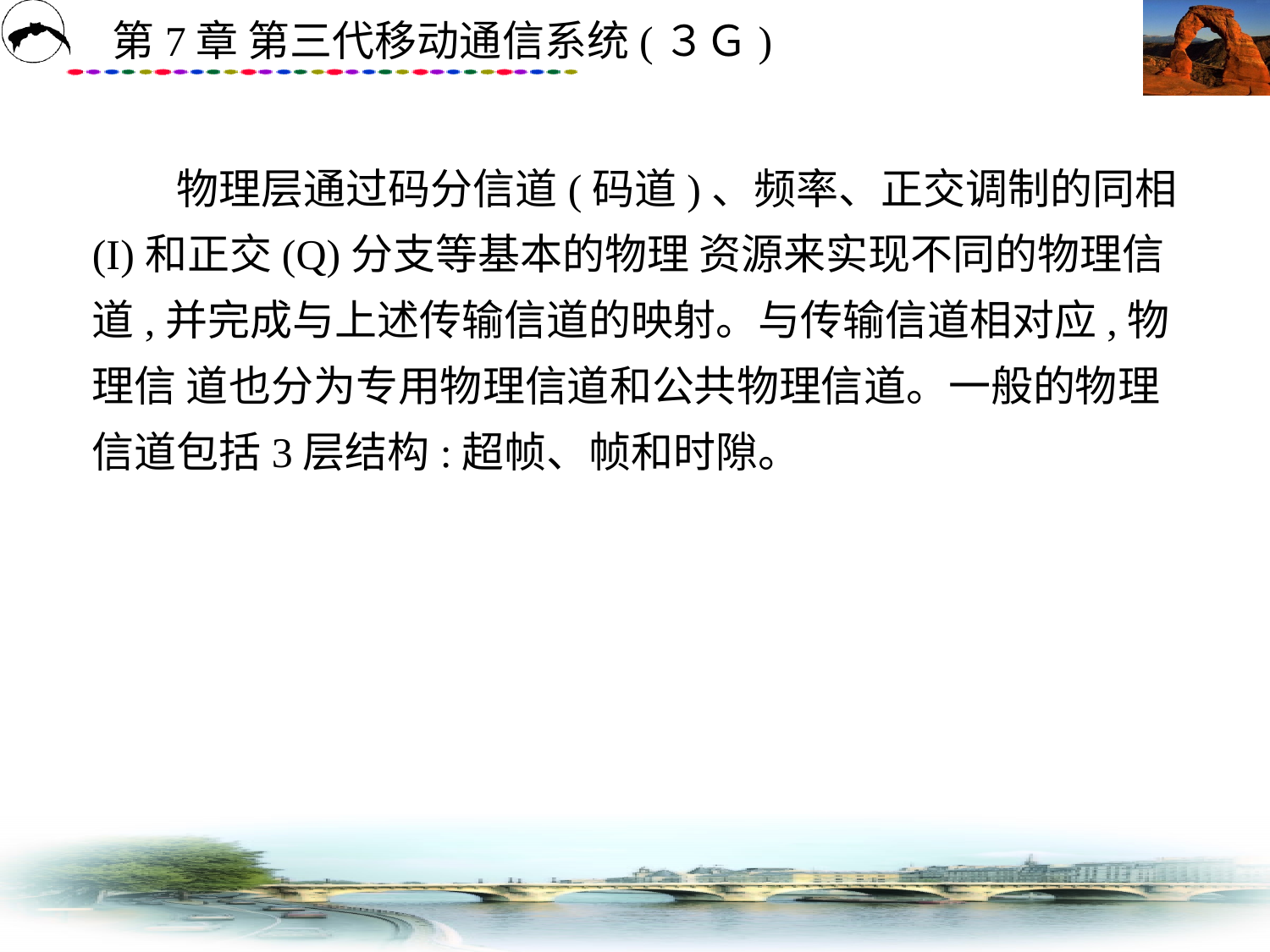

# 物理层通过码分信道(码道)、频率、正交调制的同相(I)和正交(Q)分支等基本的物理 资源来实现不同的物理信道,并完成与上述传输信道的映射。与传输信道相对应,物理信 道也分为专用物理信道和公共物理信道。一般的物理信道包括3层结构:超帧、帧和时隙。